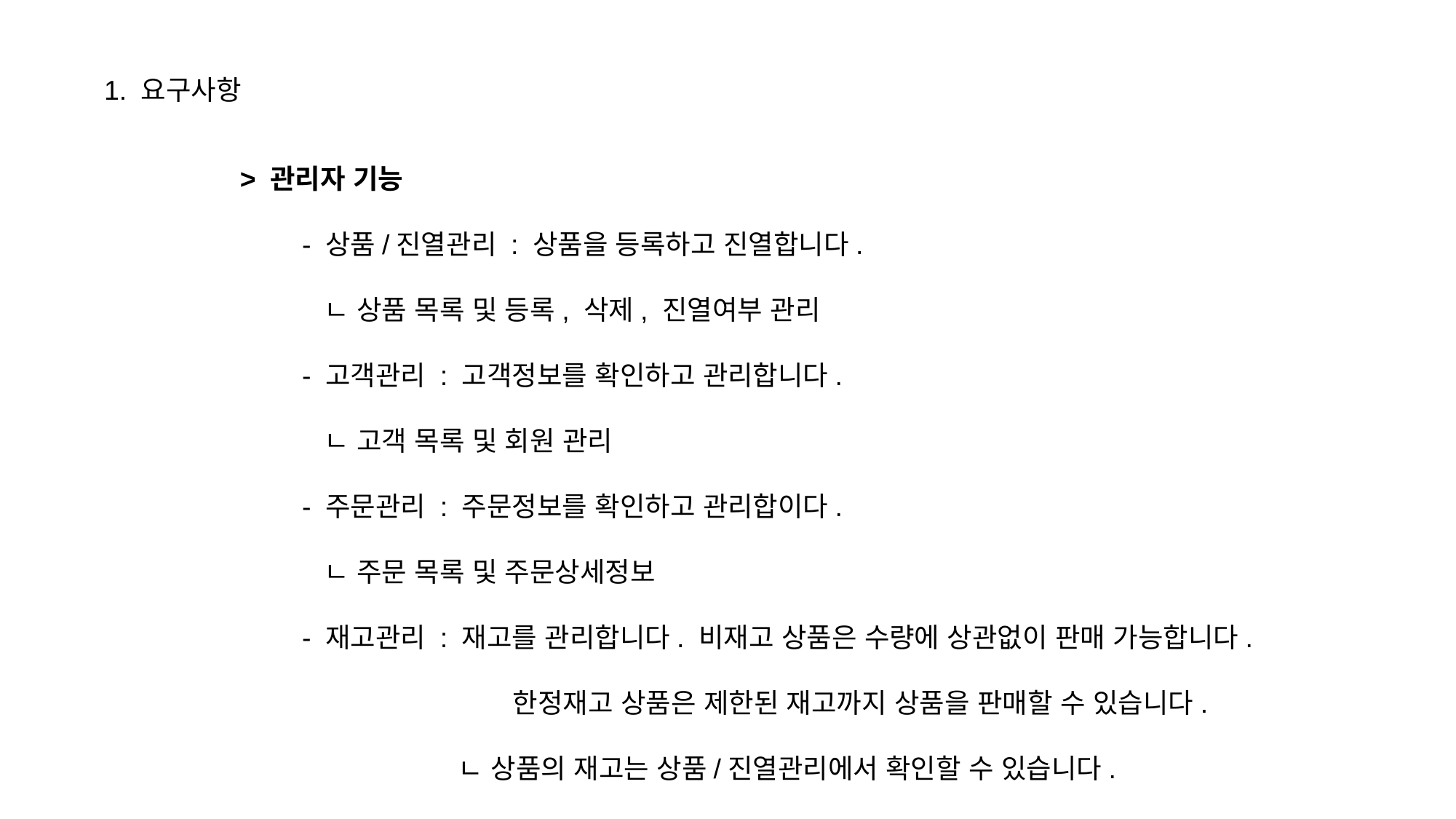

1. 요구사항
> 관리자 기능
 - 상품/진열관리 : 상품을 등록하고 진열합니다.
   ㄴ 상품 목록 및 등록, 삭제, 진열여부 관리
 - 고객관리 : 고객정보를 확인하고 관리합니다.
   ㄴ 고객 목록 및 회원 관리
 - 주문관리 : 주문정보를 확인하고 관리합이다.
   ㄴ 주문 목록 및 주문상세정보
 - 재고관리 : 재고를 관리합니다. 비재고 상품은 수량에 상관없이 판매 가능합니다.
		한정재고 상품은 제한된 재고까지 상품을 판매할 수 있습니다.
ㄴ 상품의 재고는 상품/진열관리에서 확인할 수 있습니다.